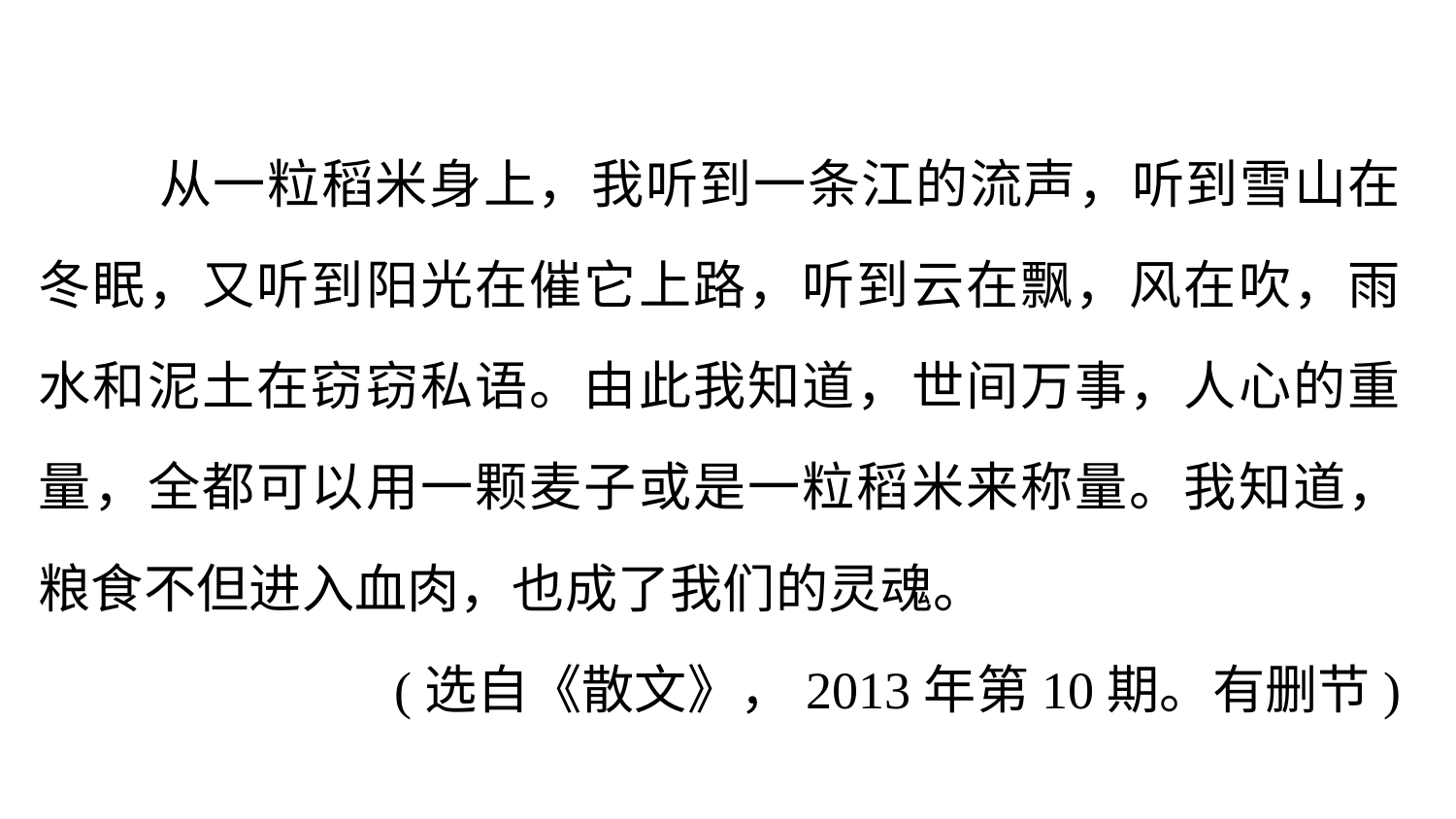

从一粒稻米身上，我听到一条江的流声，听到雪山在冬眠，又听到阳光在催它上路，听到云在飘，风在吹，雨水和泥土在窃窃私语。由此我知道，世间万事，人心的重量，全都可以用一颗麦子或是一粒稻米来称量。我知道，粮食不但进入血肉，也成了我们的灵魂。
(选自《散文》，2013年第10期。有删节)